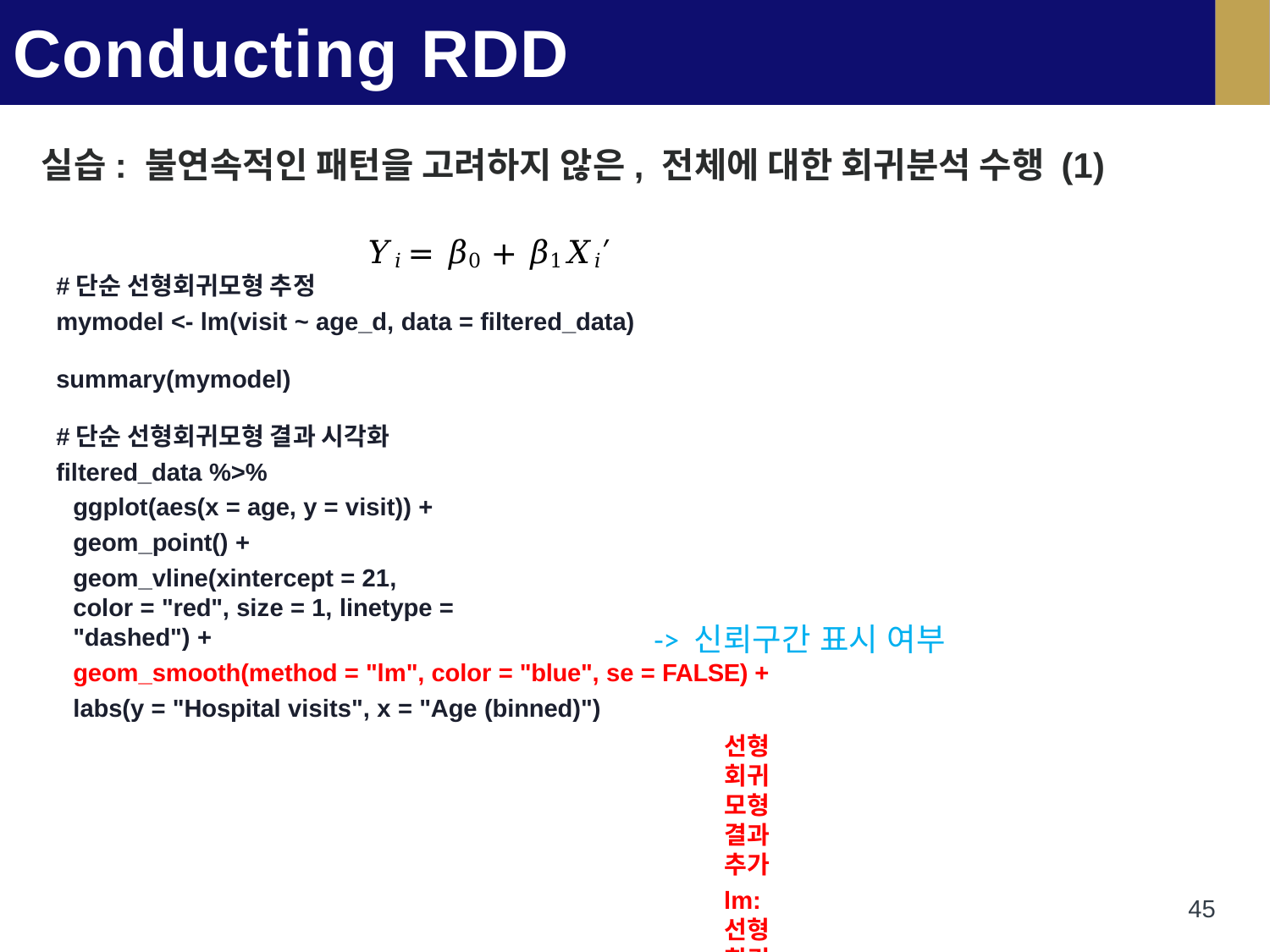

# Conducting RDD Analysis
실습: 불연속적인 패턴을 고려하지 않은, 전체에 대한 회귀분석 수행 (1)

𝑌𝑖 = 𝛽0 + 𝛽1𝑋𝑖′
#단순 선형회귀모형 추정
mymodel <- lm(visit ~ age_d, data = filtered_data)

summary(mymodel)

#단순 선형회귀모형 결과 시각화
filtered_data %>%
ggplot(aes(x = age, y = visit)) +  geom_point() +
geom_vline(xintercept = 21, color = "red", size = 1, linetype = "dashed") +
geom_smooth(method = "lm", color = "blue", se = FALSE) +  labs(y = "Hospital visits", x = "Age (binned)")
선형회귀모형 결과 추가
lm: 선형회귀모형임을 나타냄
(별도 지시 없을 시 x와 y의 단순선형회귀)  se: 신뢰구간 표시 여부
-> 신뢰구간 표시 여부
45